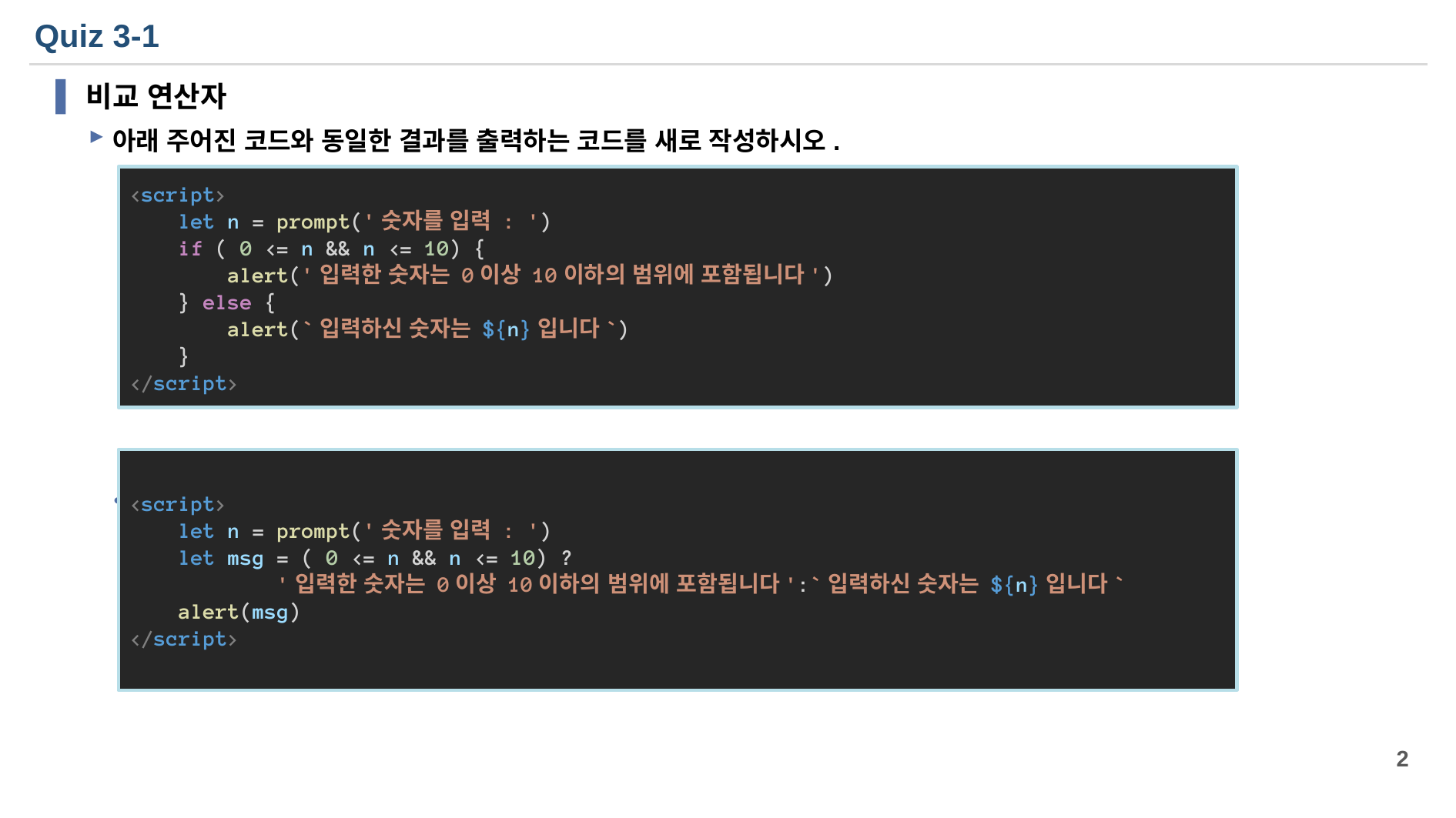

# Quiz 3-1
비교 연산자
아래 주어진 코드와 동일한 결과를 출력하는 코드를 새로 작성하시오.

예를 들어 아래와 같은 코드는 위 코드와 동일한 동작을 수행합니다.
<script>
    let n = prompt('숫자를 입력 : ')
    if ( 0 <= n && n <= 10) {
        alert('입력한 숫자는 0이상 10이하의 범위에 포함됩니다')
    } else {
        alert(`입력하신 숫자는 ${n}입니다`)
    }
</script>
<script>
    let n = prompt('숫자를 입력 : ')
    let msg = ( 0 <= n && n <= 10) ?
            '입력한 숫자는 0이상 10이하의 범위에 포함됩니다':`입력하신 숫자는 ${n}입니다`
    alert(msg)
</script>
2